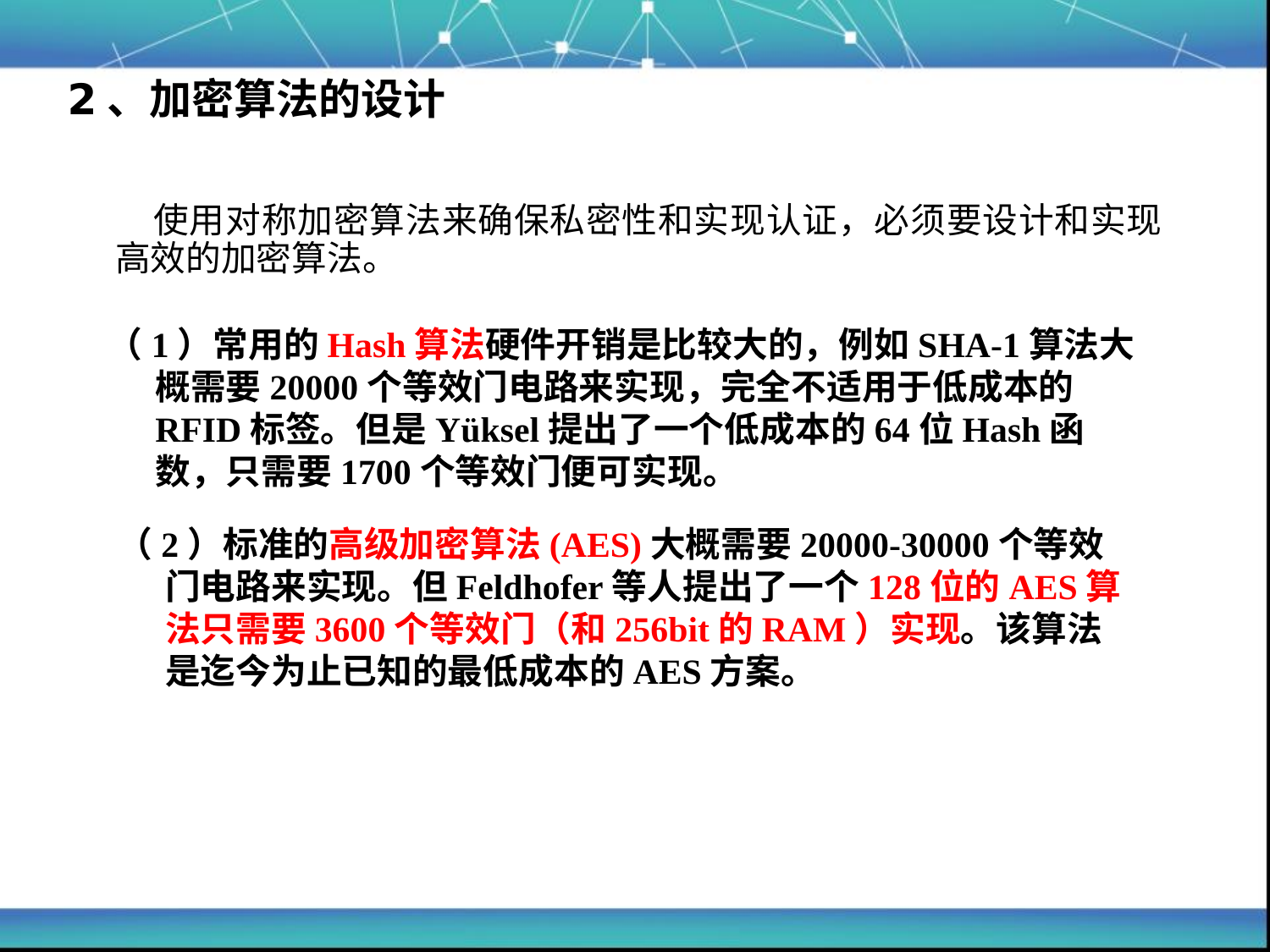

2、加密算法的设计
         使用对称加密算法来确保私密性和实现认证，必须要设计和实现高效的加密算法。
（1）常用的Hash算法硬件开销是比较大的，例如SHA-1算法大概需要20000个等效门电路来实现，完全不适用于低成本的RFID标签。但是Yüksel提出了一个低成本的64位Hash函数，只需要1700个等效门便可实现。
（2）标准的高级加密算法(AES)大概需要20000-30000个等效门电路来实现。但Feldhofer等人提出了一个128位的AES算法只需要3600个等效门（和256bit的RAM）实现。该算法是迄今为止已知的最低成本的AES方案。